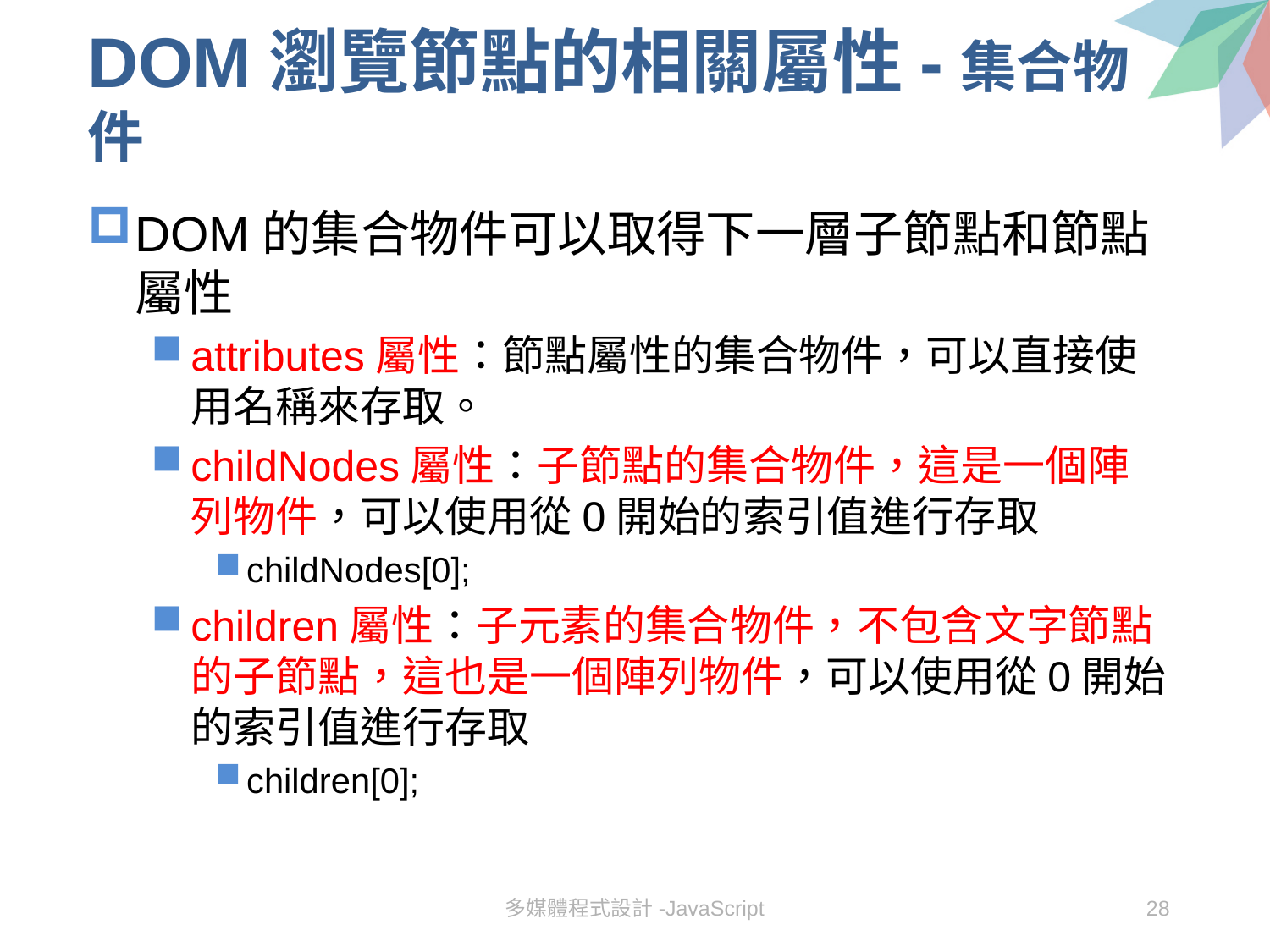

# DOM瀏覽節點的相關屬性-集合物件
DOM的集合物件可以取得下一層子節點和節點屬性
attributes屬性：節點屬性的集合物件，可以直接使用名稱來存取。
childNodes屬性：子節點的集合物件，這是一個陣列物件，可以使用從0開始的索引值進行存取
childNodes[0];
children屬性：子元素的集合物件，不包含文字節點的子節點，這也是一個陣列物件，可以使用從0開始的索引值進行存取
children[0];

多媒體程式設計-JavaScript
28